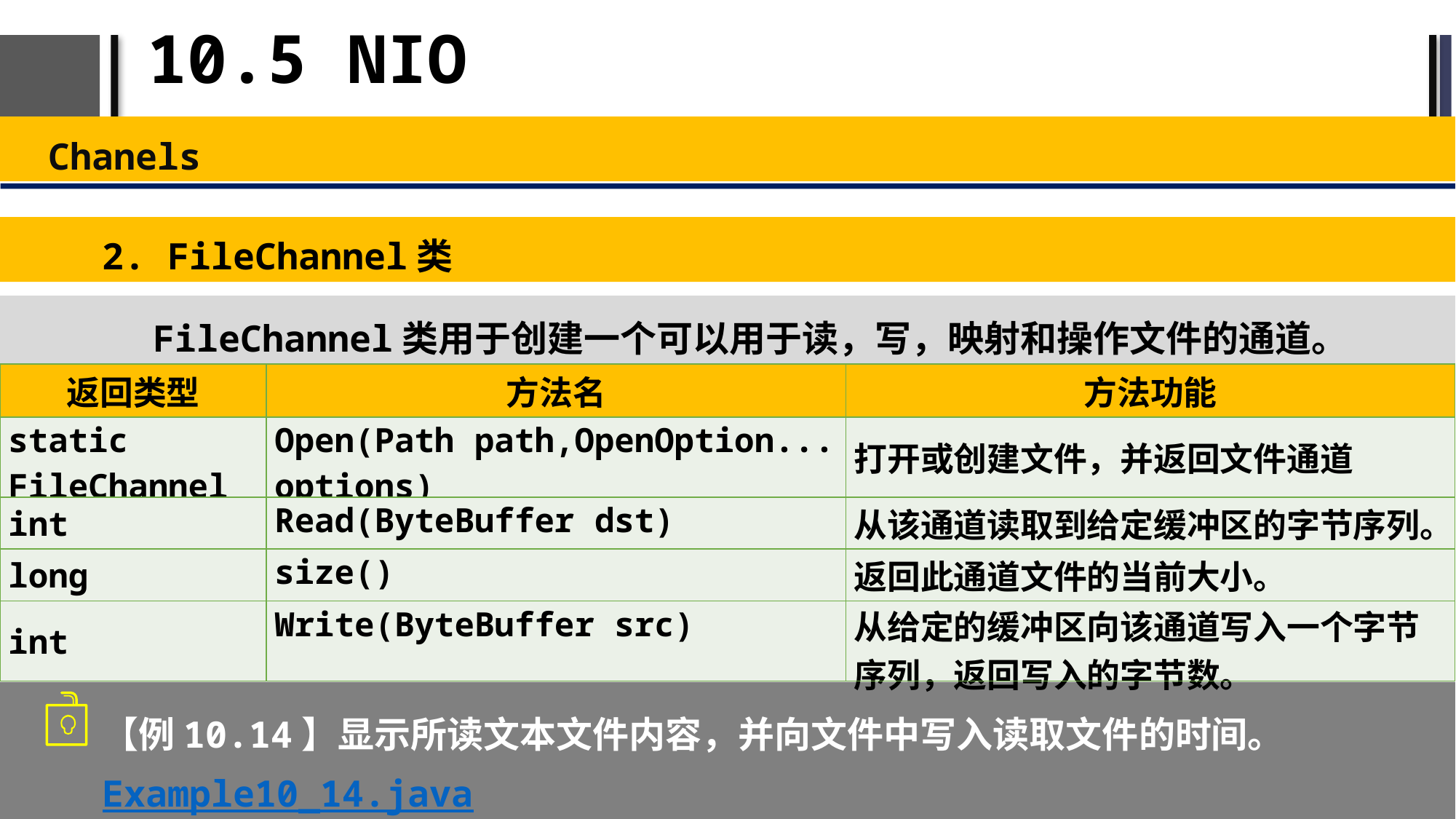

# 10.5 NIO

Chanels

2. FileChannel类

FileChannel类用于创建一个可以用于读，写，映射和操作文件的通道。
| 返回类型 | 方法名 | 方法功能 |
| --- | --- | --- |
| static FileChannel | Open(Path path,OpenOption... options) | 打开或创建文件，并返回文件通道 |
| int | Read(ByteBuffer dst) | 从该通道读取到给定缓冲区的字节序列。 |
| long | size() | 返回此通道文件的当前大小。 |
| int | Write(ByteBuffer src) | 从给定的缓冲区向该通道写入一个字节序列，返回写入的字节数。 |

【例10.14】显示所读文本文件内容，并向文件中写入读取文件的时间。Example10_14.java